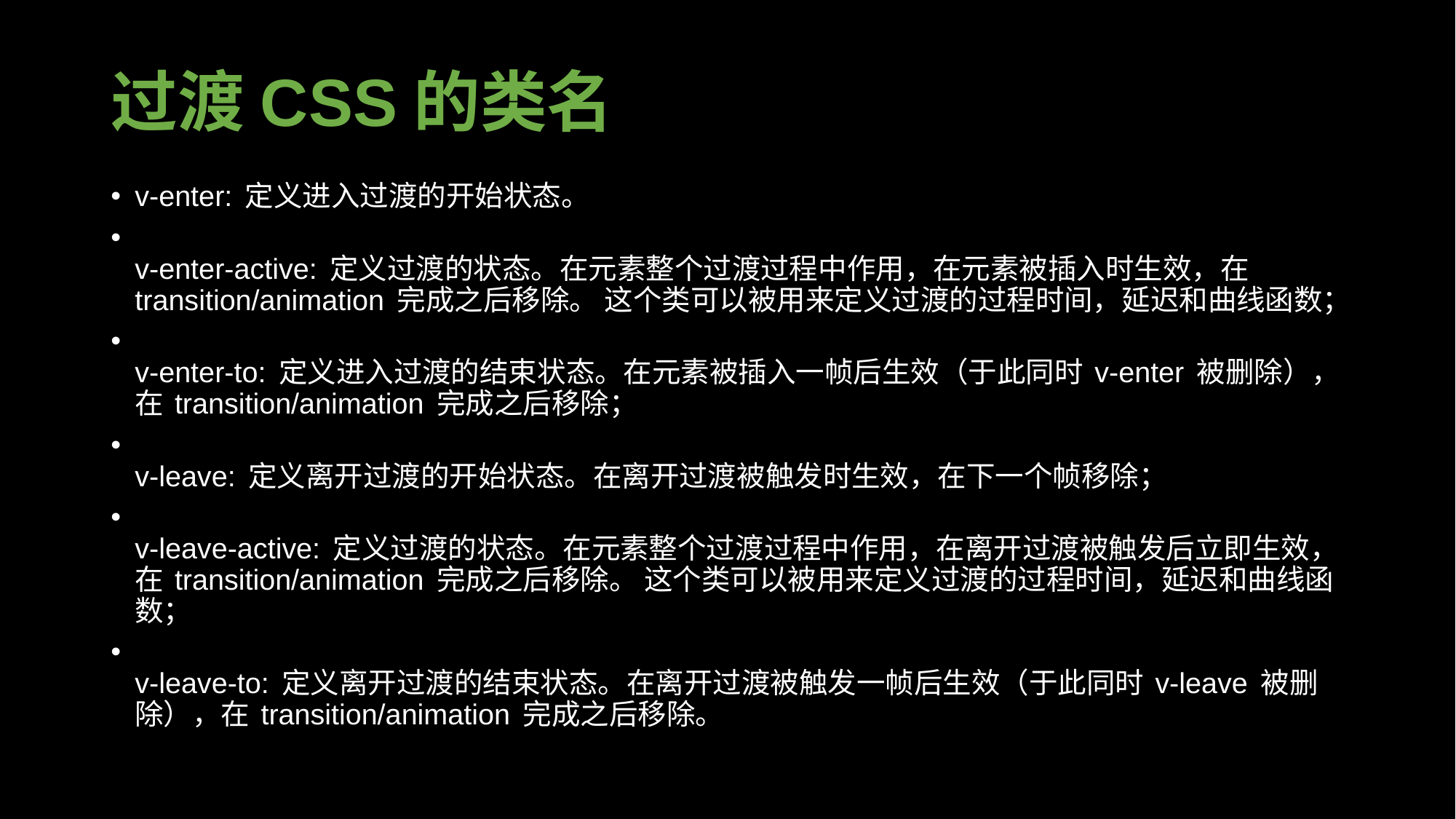

# 过渡CSS的类名
v-enter: 定义进入过渡的开始状态。
v-enter-active: 定义过渡的状态。在元素整个过渡过程中作用，在元素被插入时生效，在 transition/animation 完成之后移除。 这个类可以被用来定义过渡的过程时间，延迟和曲线函数；
v-enter-to: 定义进入过渡的结束状态。在元素被插入一帧后生效（于此同时 v-enter 被删除），在 transition/animation 完成之后移除；
v-leave: 定义离开过渡的开始状态。在离开过渡被触发时生效，在下一个帧移除；
v-leave-active: 定义过渡的状态。在元素整个过渡过程中作用，在离开过渡被触发后立即生效，在 transition/animation 完成之后移除。 这个类可以被用来定义过渡的过程时间，延迟和曲线函数；
v-leave-to: 定义离开过渡的结束状态。在离开过渡被触发一帧后生效（于此同时 v-leave 被删除），在 transition/animation 完成之后移除。